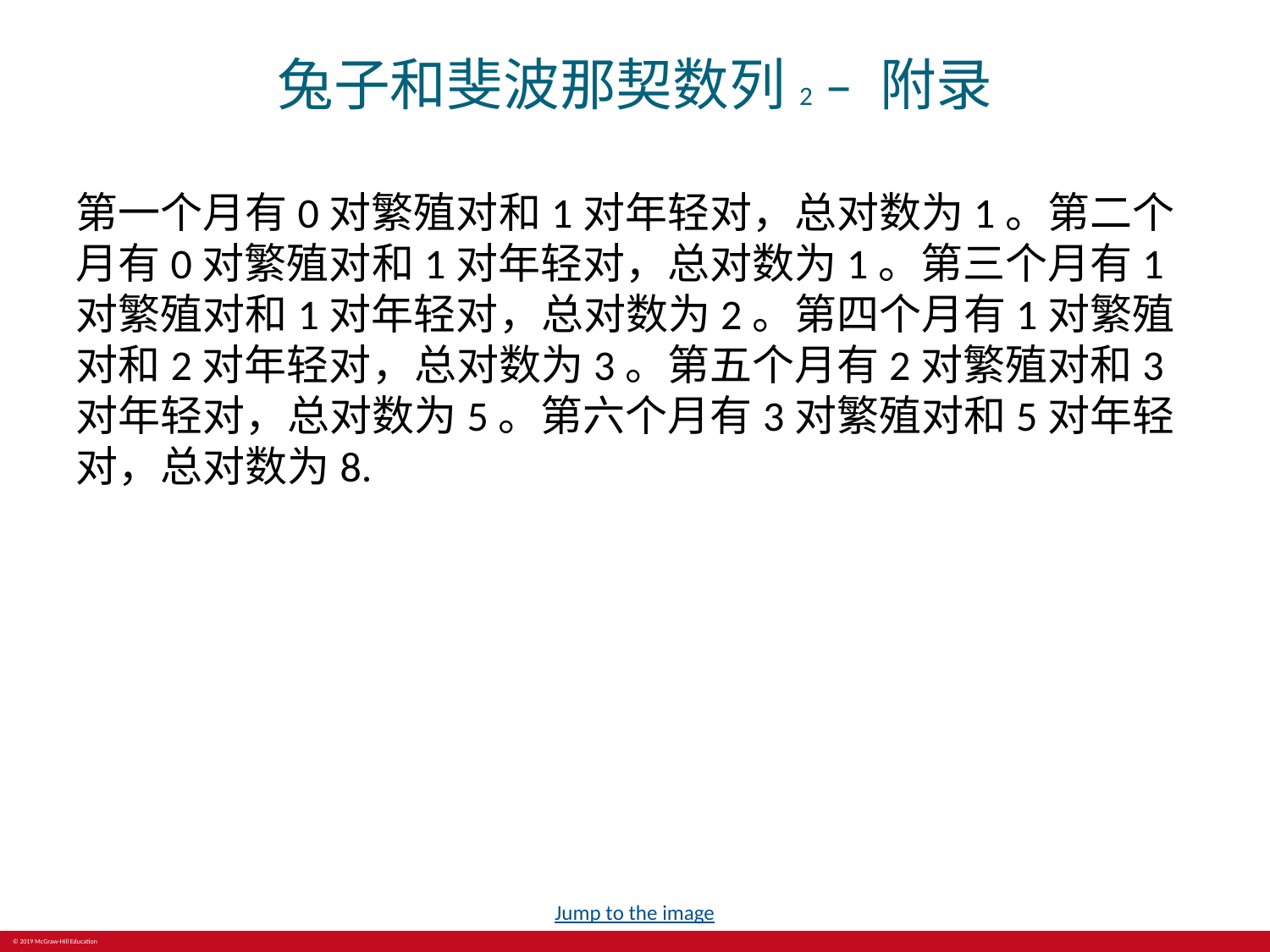

# 兔子和斐波那契数列2 – 附录
第一个月有0对繁殖对和1对年轻对，总对数为1。第二个月有0对繁殖对和1对年轻对，总对数为1。第三个月有1对繁殖对和1对年轻对，总对数为2。第四个月有1对繁殖对和2对年轻对，总对数为3。第五个月有2对繁殖对和3对年轻对，总对数为5。第六个月有3对繁殖对和5对年轻对，总对数为8.
Jump to the image